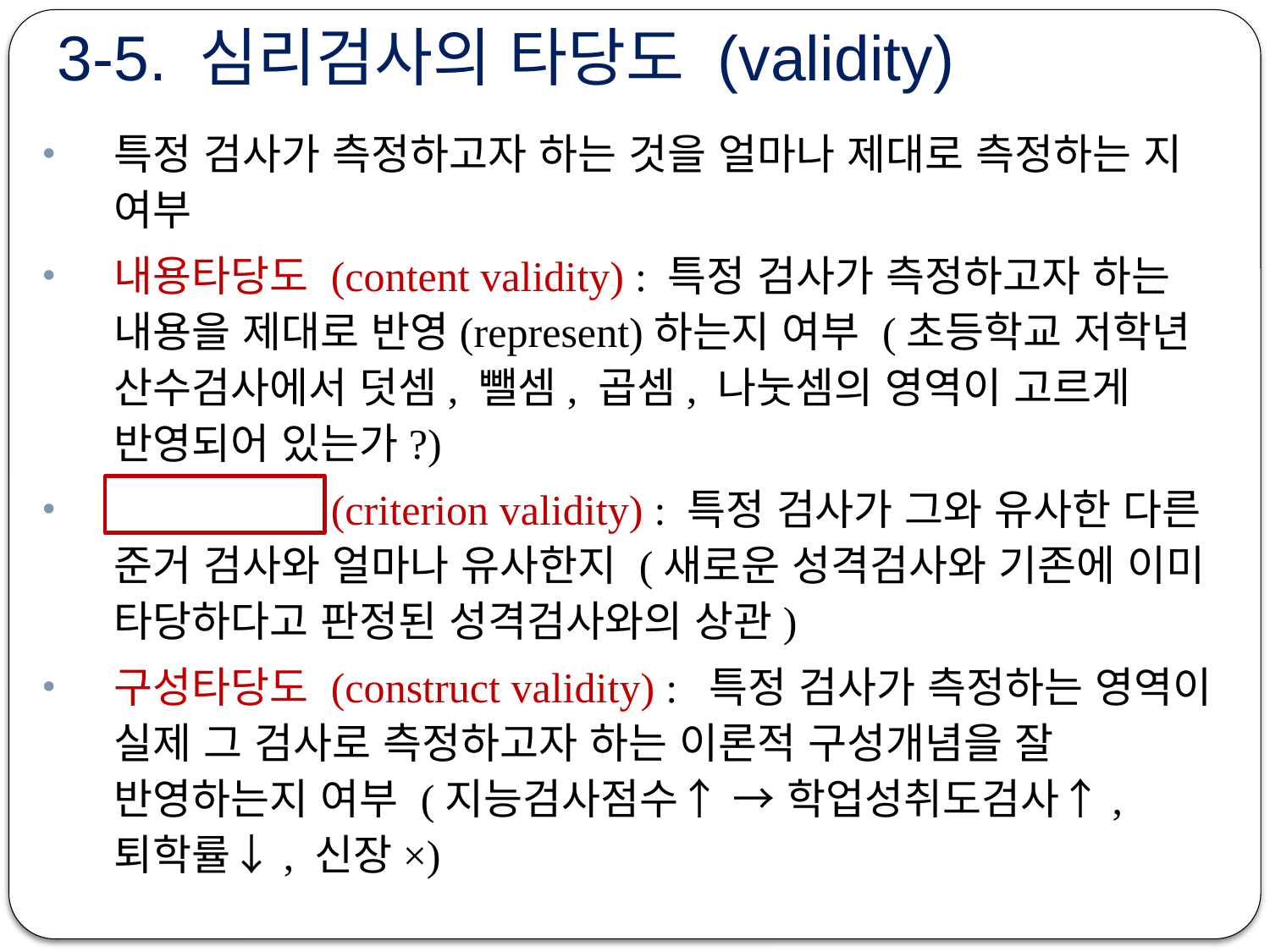

# 3-5. 심리검사의 타당도 (validity)
특정 검사가 측정하고자 하는 것을 얼마나 제대로 측정하는 지 여부
내용타당도 (content validity) : 특정 검사가 측정하고자 하는 내용을 제대로 반영(represent)하는지 여부 (초등학교 저학년 산수검사에서 덧셈, 뺄셈, 곱셈, 나눗셈의 영역이 고르게 반영되어 있는가?)
준거타당도 (criterion validity) : 특정 검사가 그와 유사한 다른 준거 검사와 얼마나 유사한지 (새로운 성격검사와 기존에 이미 타당하다고 판정된 성격검사와의 상관)
구성타당도 (construct validity) :  특정 검사가 측정하는 영역이 실제 그 검사로 측정하고자 하는 이론적 구성개념을 잘 반영하는지 여부 (지능검사점수↑ → 학업성취도검사↑, 퇴학률↓, 신장×)